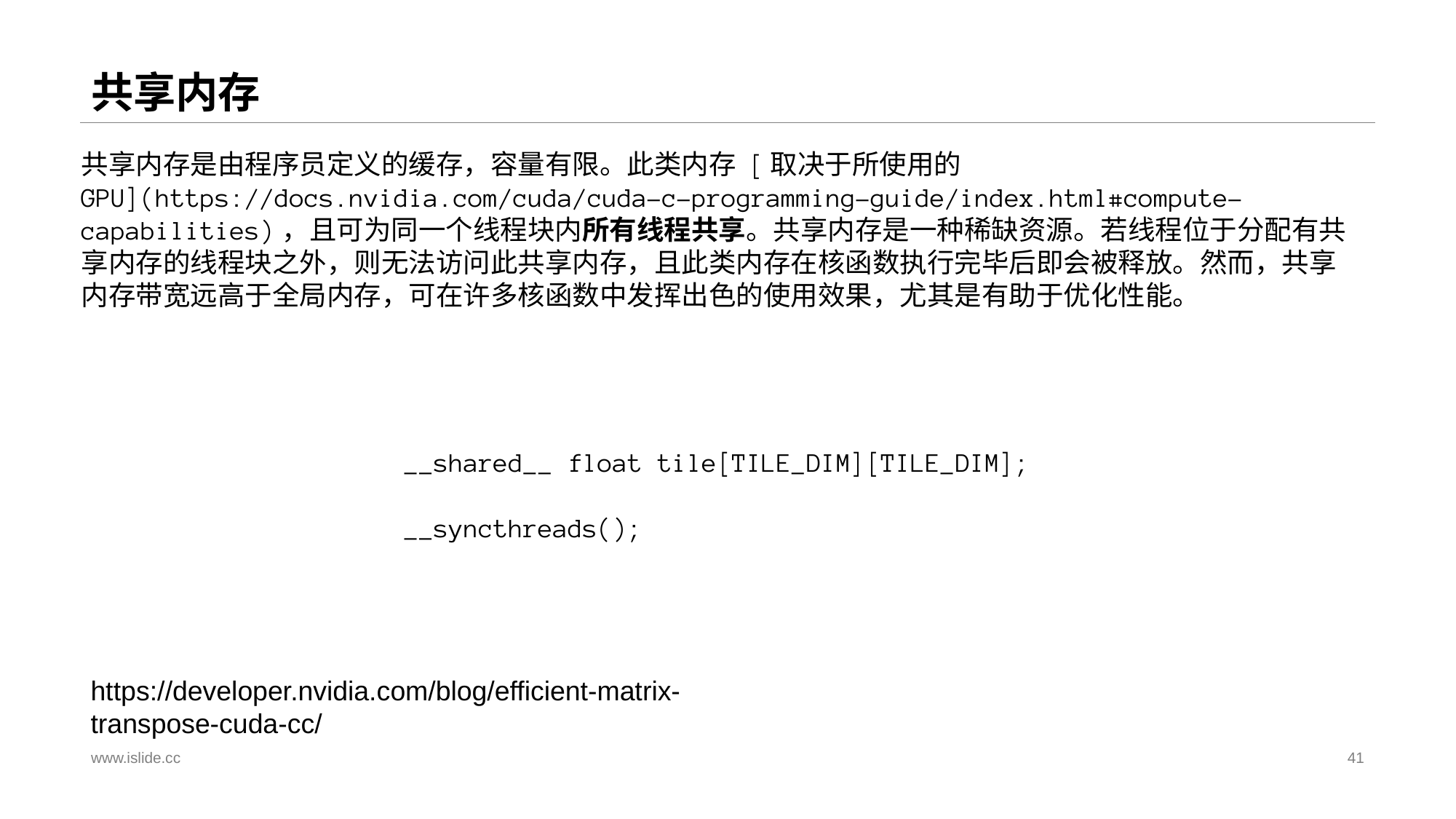

# 共享内存
共享内存是由程序员定义的缓存，容量有限。此类内存 [取决于所使用的 GPU](https://docs.nvidia.com/cuda/cuda-c-programming-guide/index.html#compute-capabilities)，且可为同一个线程块内所有线程共享。共享内存是一种稀缺资源。若线程位于分配有共享内存的线程块之外，则无法访问此共享内存，且此类内存在核函数执行完毕后即会被释放。然而，共享内存带宽远高于全局内存，可在许多核函数中发挥出色的使用效果，尤其是有助于优化性能。
  __shared__ float tile[TILE_DIM][TILE_DIM];
  __syncthreads();
https://developer.nvidia.com/blog/efficient-matrix-transpose-cuda-cc/
www.islide.cc
41